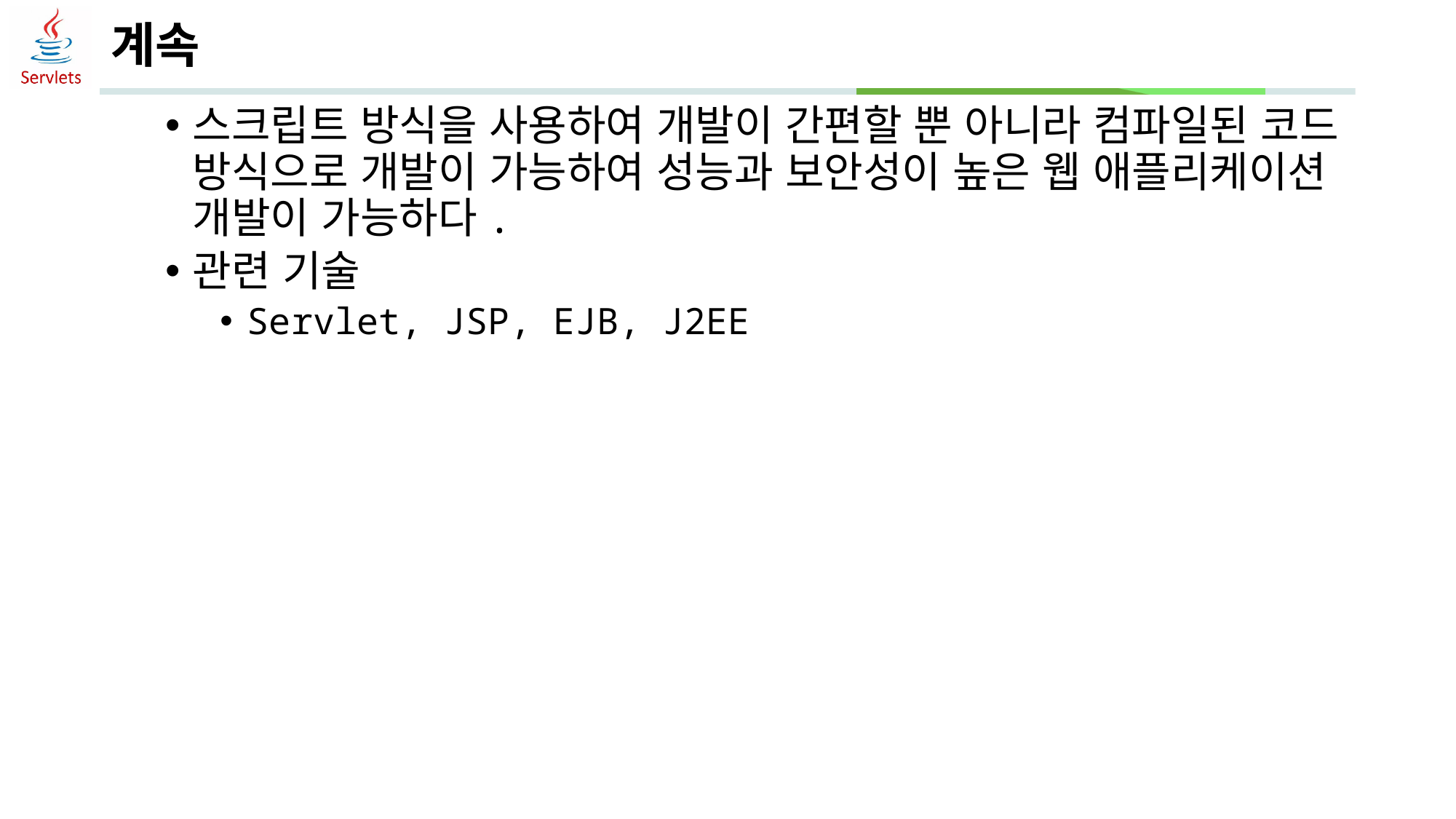

# 계속
스크립트 방식을 사용하여 개발이 간편할 뿐 아니라 컴파일된 코드 방식으로 개발이 가능하여 성능과 보안성이 높은 웹 애플리케이션 개발이 가능하다.
관련 기술
Servlet, JSP, EJB, J2EE